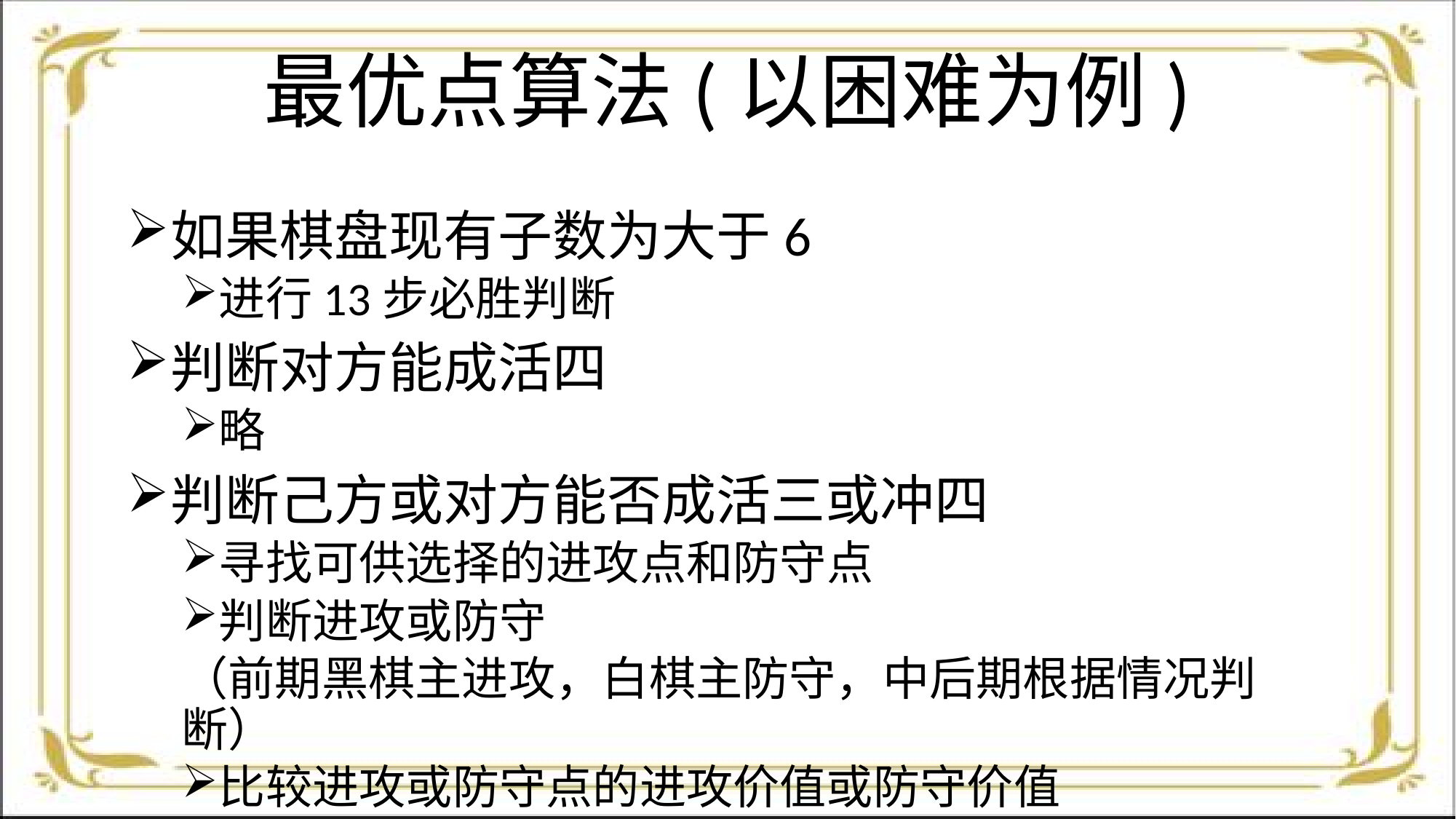

# 最优点算法(以困难为例)
如果棋盘现有子数为大于6
进行13步必胜判断
判断对方能成活四
略
判断己方或对方能否成活三或冲四
寻找可供选择的进攻点和防守点
判断进攻或防守
（前期黑棋主进攻，白棋主防守，中后期根据情况判断）
比较进攻或防守点的进攻价值或防守价值